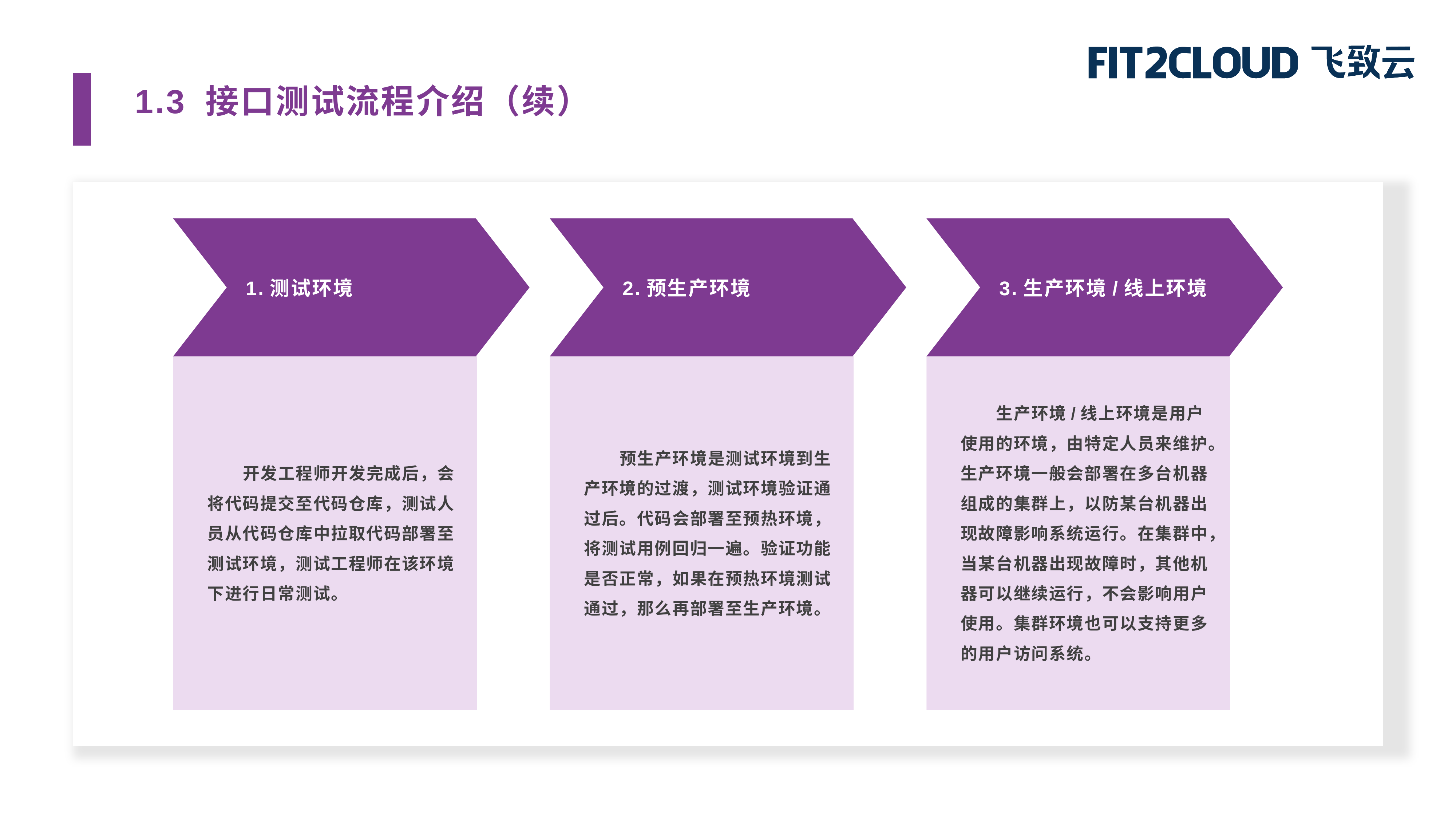

1.3 接口测试流程介绍（续）

1.测试环境
2.预生产环境
3.生产环境/线上环境

开发工程师开发完成后，会将代码提交至代码仓库，测试人员从代码仓库中拉取代码部署至测试环境，测试工程师在该环境下进行日常测试。
预生产环境是测试环境到生产环境的过渡，测试环境验证通过后。代码会部署至预热环境，将测试用例回归一遍。验证功能是否正常，如果在预热环境测试通过，那么再部署至生产环境。
生产环境/线上环境是用户使用的环境，由特定人员来维护。生产环境一般会部署在多台机器组成的集群上，以防某台机器出现故障影响系统运行。在集群中，当某台机器出现故障时，其他机器可以继续运行，不会影响用户使用。集群环境也可以支持更多的用户访问系统。